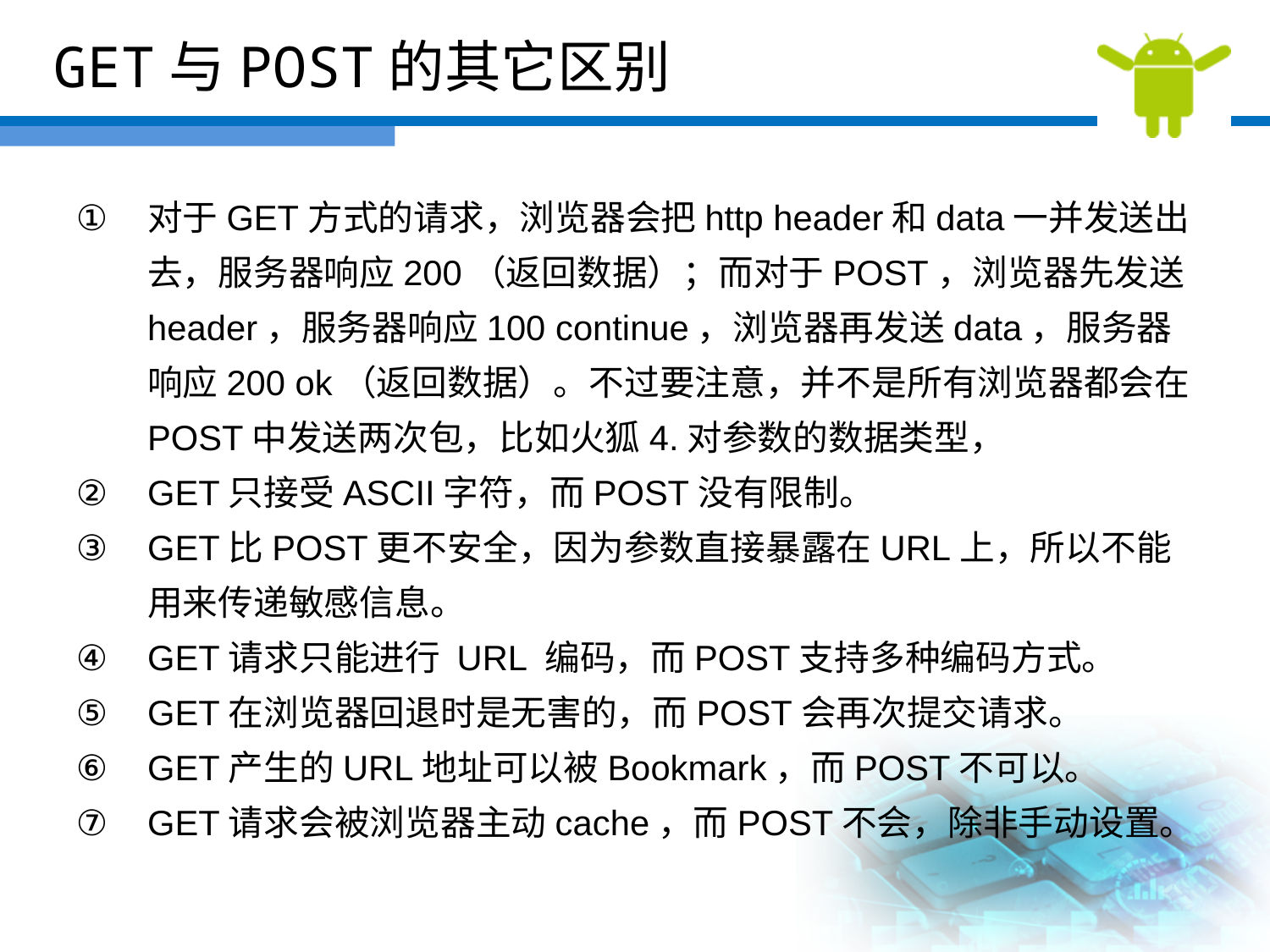

GET与POST的其它区别
对于GET方式的请求，浏览器会把http header和data一并发送出去，服务器响应200（返回数据）；而对于POST，浏览器先发送header，服务器响应100 continue，浏览器再发送data，服务器响应200 ok（返回数据）。不过要注意，并不是所有浏览器都会在POST中发送两次包，比如火狐4.对参数的数据类型，
GET只接受ASCII字符，而POST没有限制。
GET比POST更不安全，因为参数直接暴露在URL上，所以不能用来传递敏感信息。
GET请求只能进行 URL 编码，而POST支持多种编码方式。
GET在浏览器回退时是无害的，而POST会再次提交请求。
GET产生的URL地址可以被Bookmark，而POST不可以。
GET请求会被浏览器主动cache，而POST不会，除非手动设置。